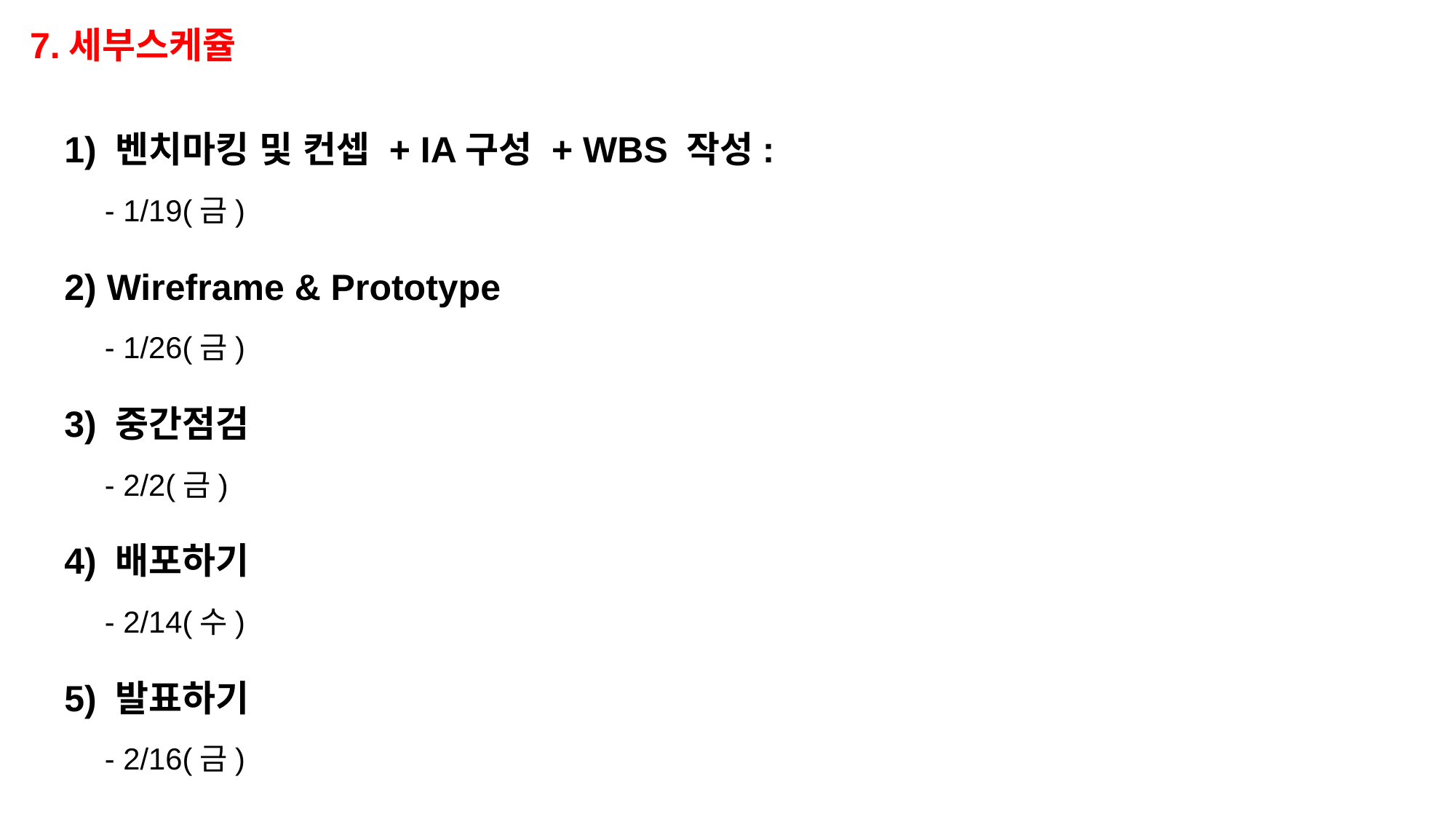

7.세부스케쥴
1) 벤치마킹 및 컨셉 + IA구성 + WBS 작성:
- 1/19(금)
2) Wireframe & Prototype
- 1/26(금)
3) 중간점검
- 2/2(금)
4) 배포하기
- 2/14(수)
5) 발표하기
- 2/16(금)